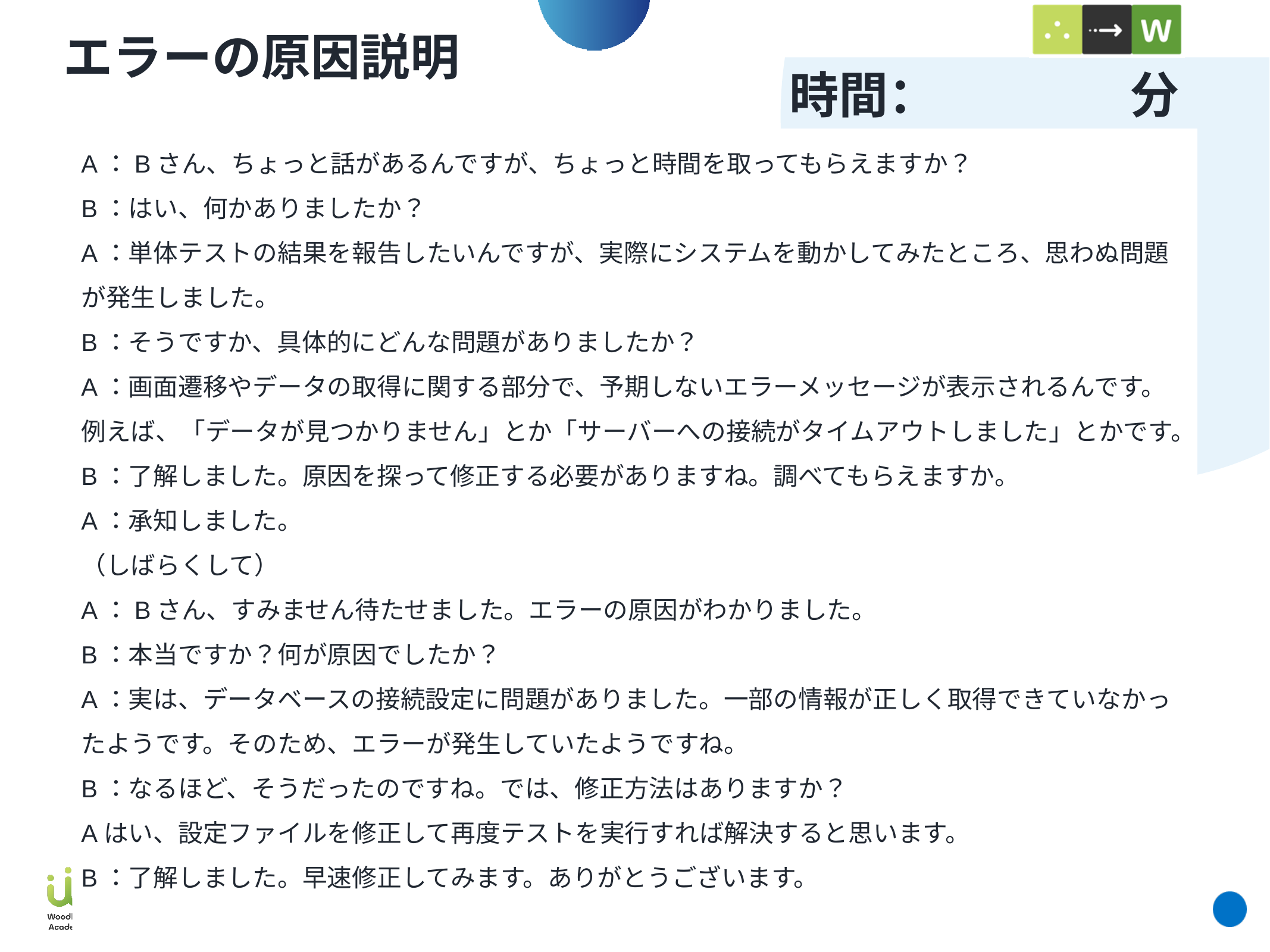

# エラーの原因説明
A：Bさん、ちょっと話があるんですが、ちょっと時間を取ってもらえますか？
B：はい、何かありましたか？
A：単体テストの結果を報告したいんですが、実際にシステムを動かしてみたところ、思わぬ問題が発生しました。
B：そうですか、具体的にどんな問題がありましたか？
A：画面遷移やデータの取得に関する部分で、予期しないエラーメッセージが表示されるんです。例えば、「データが見つかりません」とか「サーバーへの接続がタイムアウトしました」とかです。
B：了解しました。原因を探って修正する必要がありますね。調べてもらえますか。
A：承知しました。
（しばらくして）
A：Bさん、すみません待たせました。エラーの原因がわかりました。
B：本当ですか？何が原因でしたか？
A：実は、データベースの接続設定に問題がありました。一部の情報が正しく取得できていなかったようです。そのため、エラーが発生していたようですね。
B：なるほど、そうだったのですね。では、修正方法はありますか？
Aはい、設定ファイルを修正して再度テストを実行すれば解決すると思います。
B：了解しました。早速修正してみます。ありがとうございます。